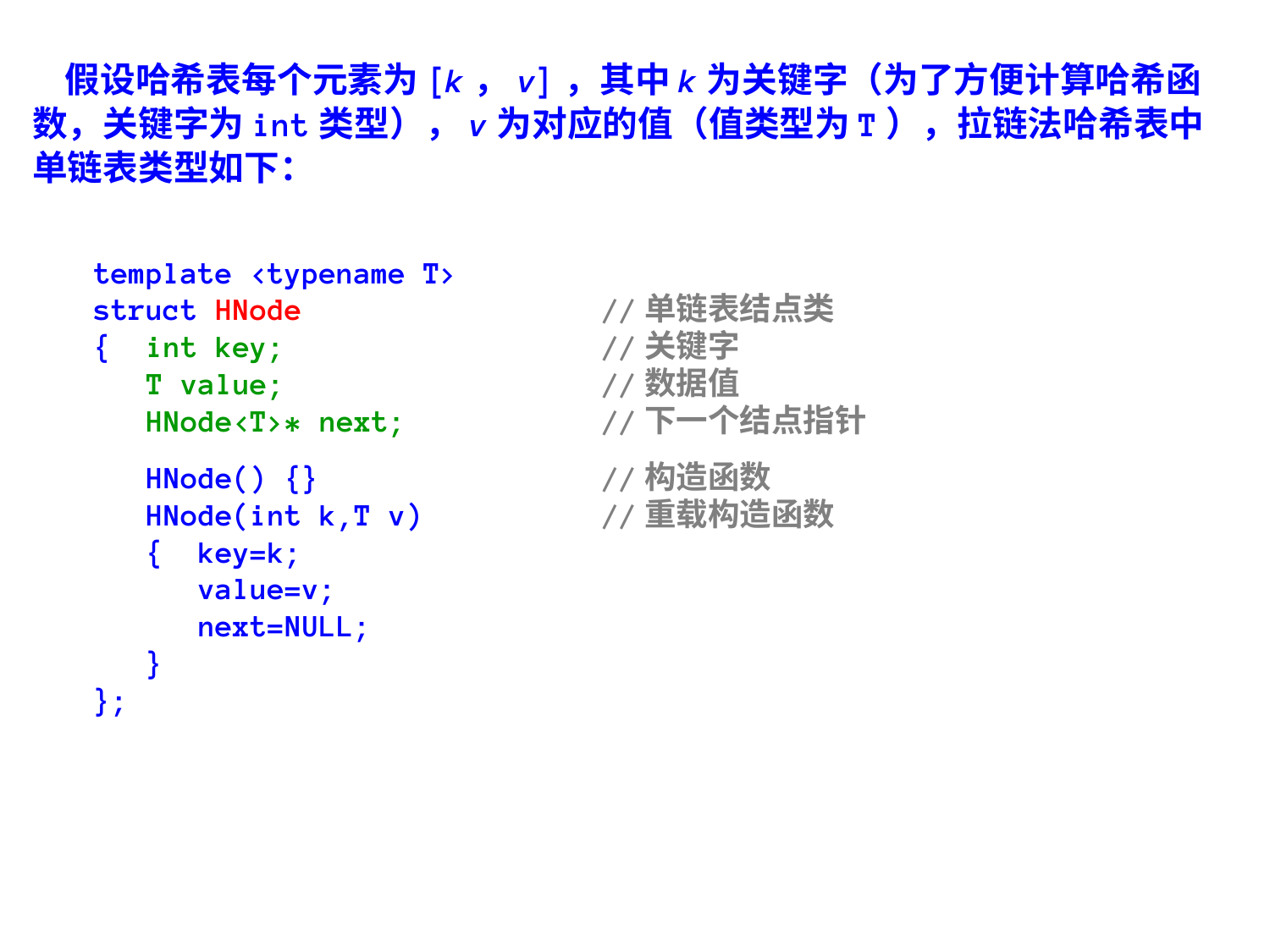

假设哈希表每个元素为[k，v]，其中k为关键字（为了方便计算哈希函数，关键字为int类型），v为对应的值（值类型为T），拉链法哈希表中单链表类型如下：
template <typename T>
struct HNode 			//单链表结点类
{  int key;			//关键字
   T value;			//数据值
   HNode<T>* next;		//下一个结点指针
   HNode() {}			//构造函数
   HNode(int k,T v)		//重载构造函数
   {  key=k;
      value=v;
      next=NULL;
   }
};